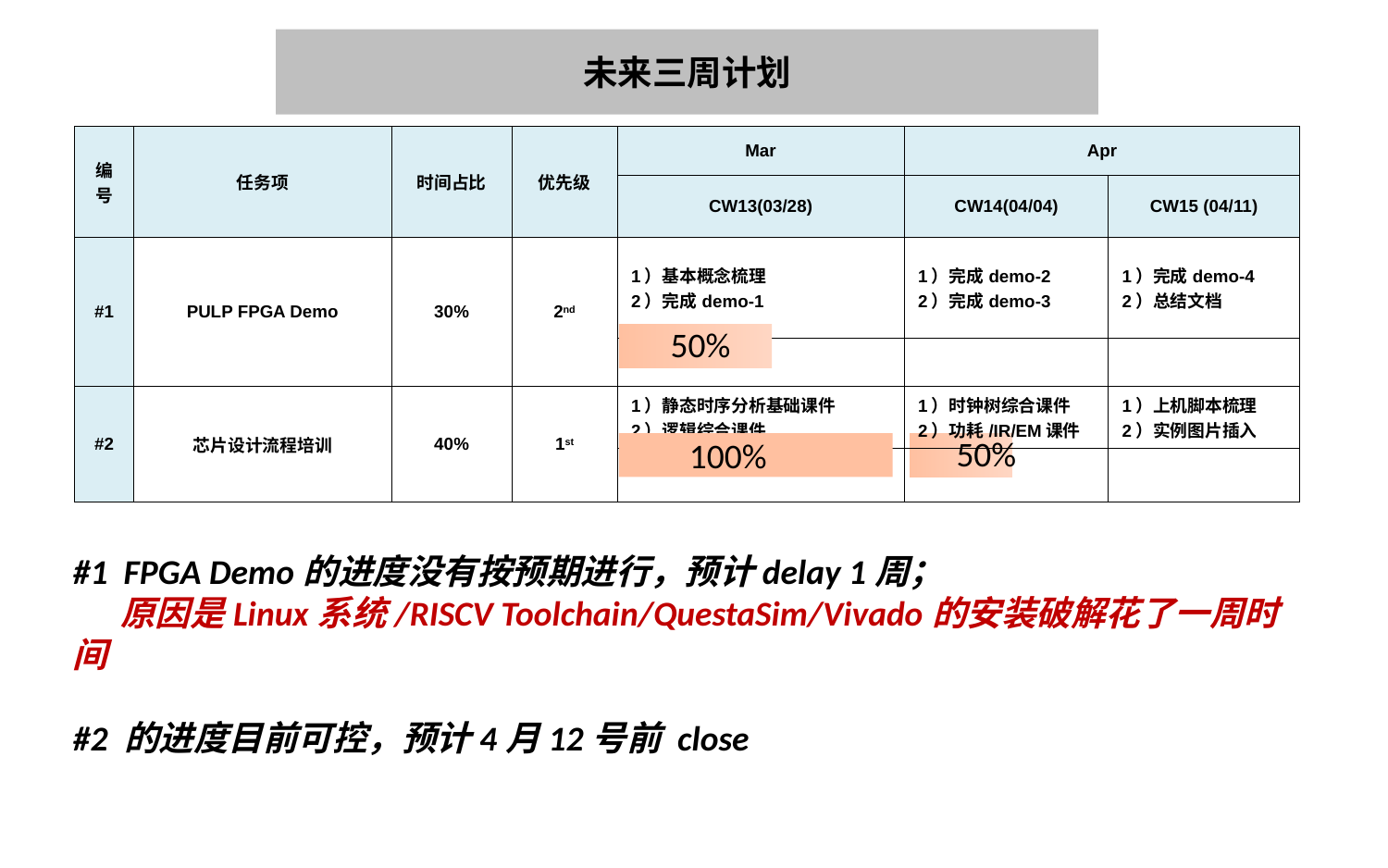

未来三周计划
| 编号 | 任务项 | 时间占比 | 优先级 | Mar | Apr |  |
| --- | --- | --- | --- | --- | --- | --- |
|  |  |  |  | CW13(03/28) | CW14(04/04) | CW15 (04/11) |
| #1 | PULP FPGA Demo | 30% | 2nd | 1）基本概念梳理 2）完成demo-1 | 1）完成demo-2 2）完成demo-3 | 1）完成demo-4 2）总结文档 |
|  |  |  |  |  |  |  |
| #2 | 芯片设计流程培训 | 40% | 1st | 1）静态时序分析基础课件 2）逻辑综合课件 | 1）时钟树综合课件 2）功耗/IR/EM课件 | 1）上机脚本梳理 2）实例图片插入 |
|  |  |  |  |  |  |  |
50%

50%
100%

#1  FPGA Demo的进度没有按预期进行，预计delay 1周；
     原因是Linux系统/RISCV Toolchain/QuestaSim/Vivado的安装破解花了一周时间

#2 的进度目前可控，预计4月12号前 close